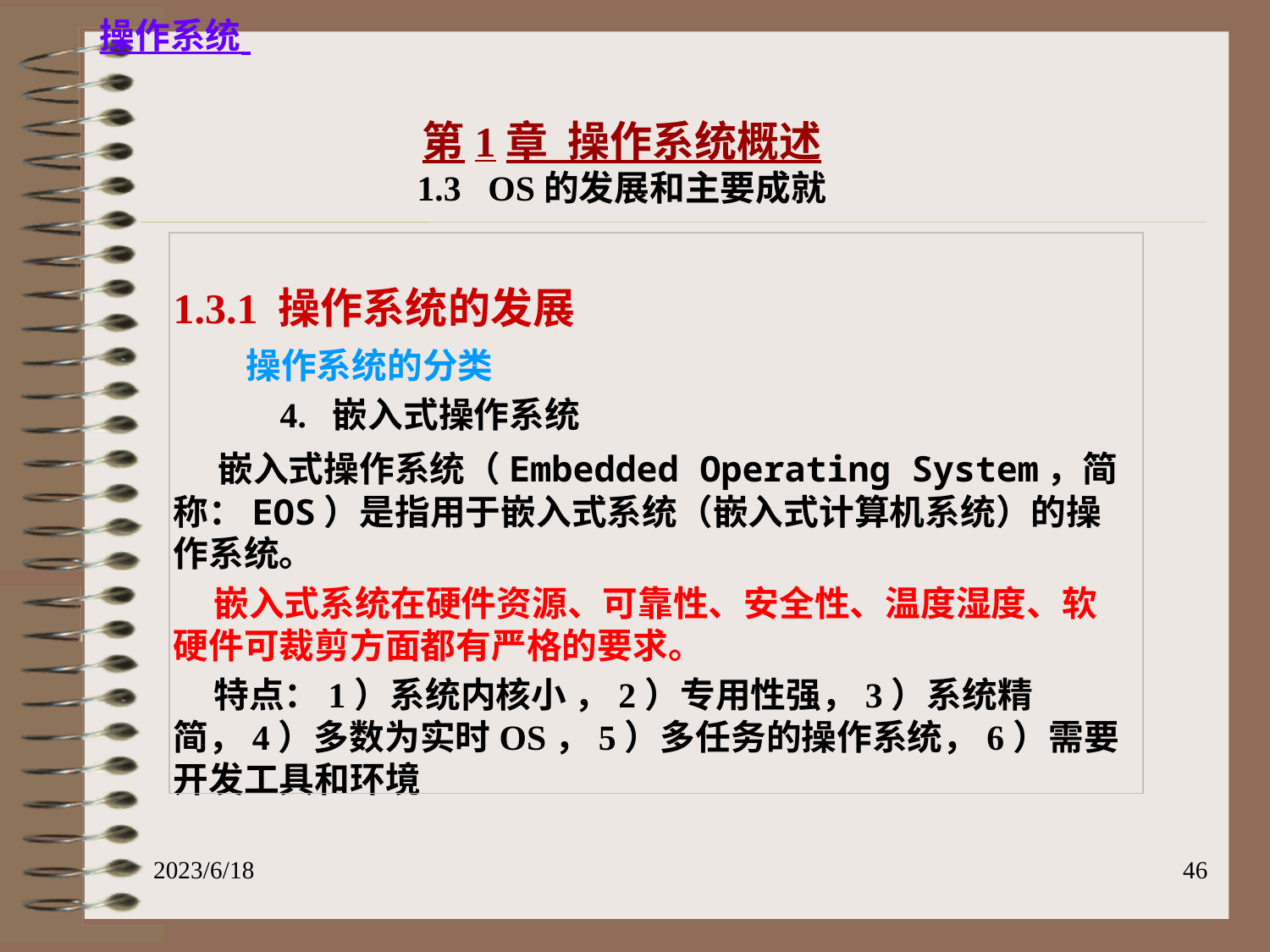

第1章  操作系统概述
1.3   OS的发展和主要成就

1.3.1 操作系统的发展
        操作系统的分类
            4.  嵌入式操作系统
    嵌入式操作系统（Embedded Operating System，简称：EOS）是指用于嵌入式系统（嵌入式计算机系统）的操作系统。
    嵌入式系统在硬件资源、可靠性、安全性、温度湿度、软硬件可裁剪方面都有严格的要求。
    特点：1）系统内核小 ，2）专用性强，3）系统精简，4）多数为实时OS，5）多任务的操作系统，6）需要开发工具和环境

2023/6/18
46